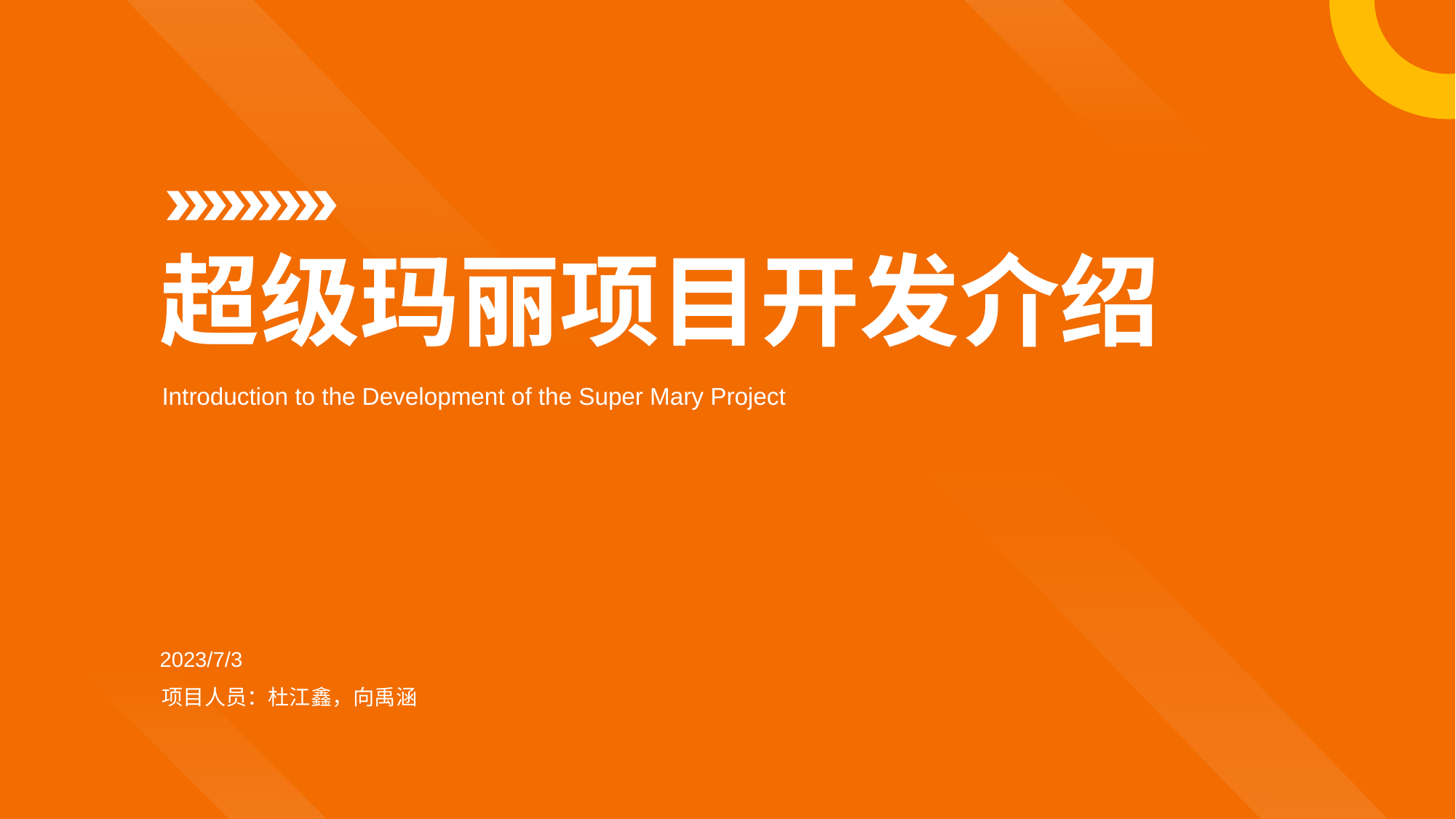

目录

超级玛丽项目开发介绍

Introduction to the Development of the Super Mary Project

2023/7/3
项目人员：杜江鑫，向禹涵